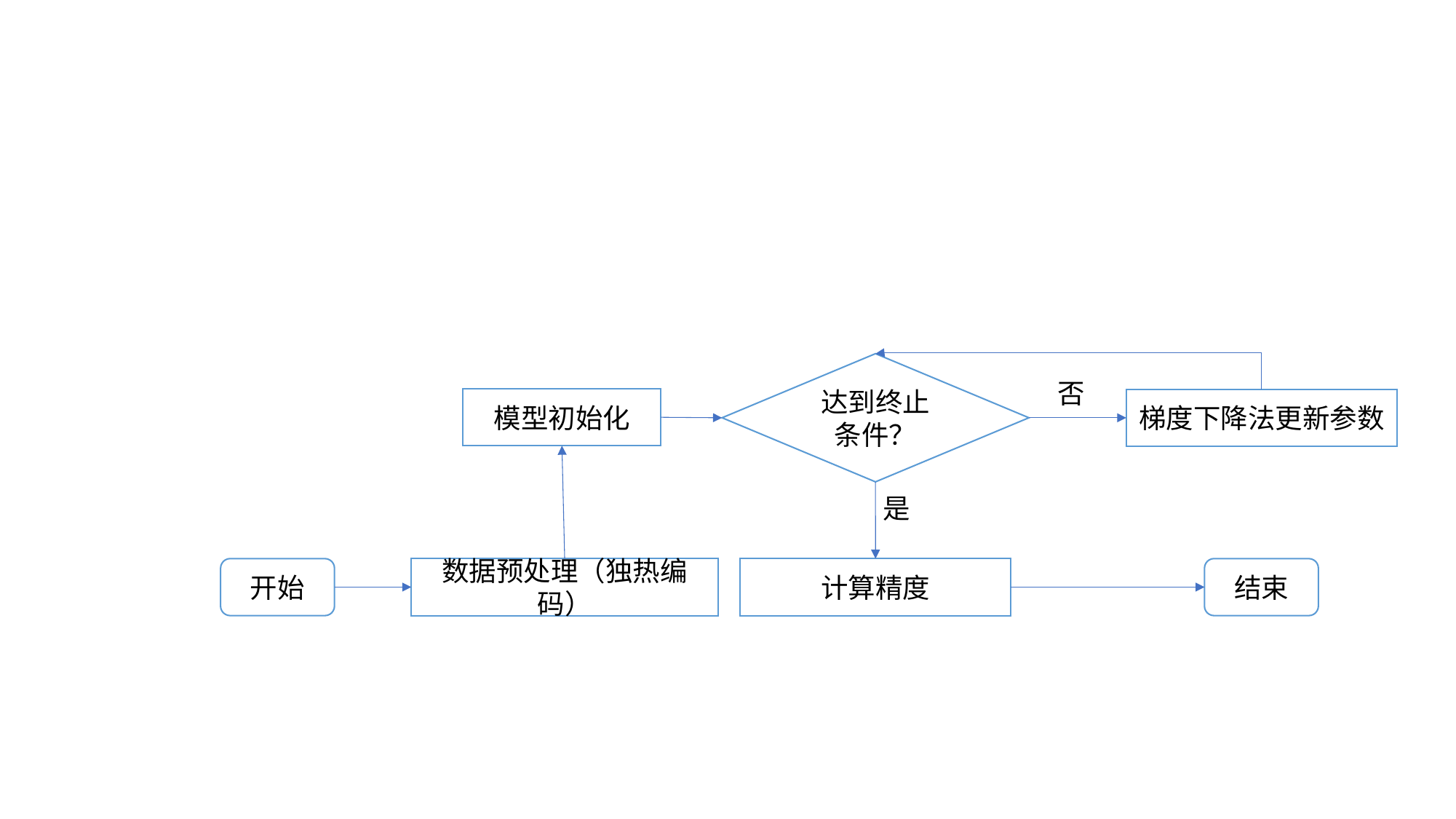

达到终止条件？
否
模型初始化
梯度下降法更新参数
是
开始
数据预处理（独热编码）
计算精度
结束